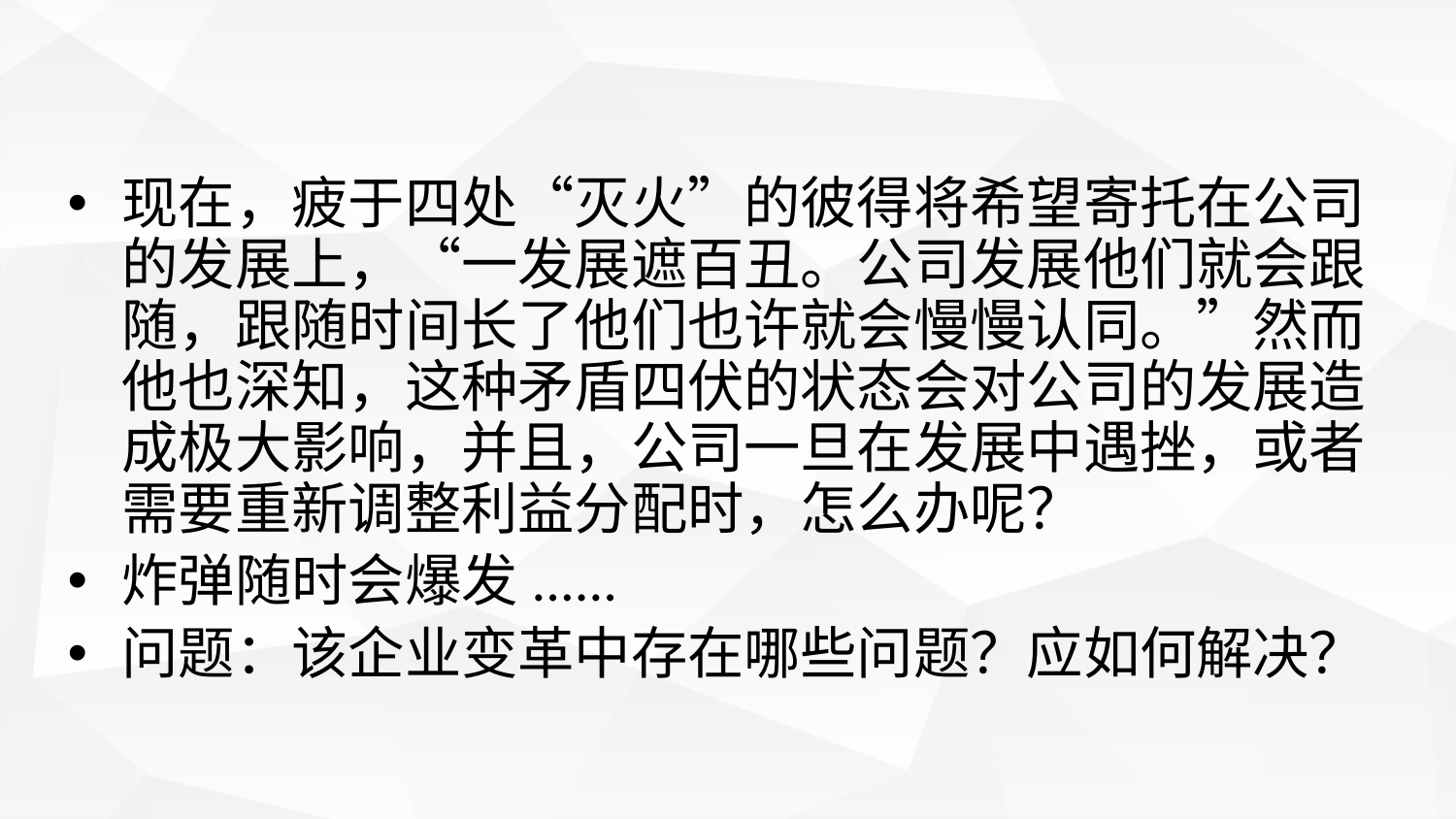

#
现在，疲于四处“灭火”的彼得将希望寄托在公司的发展上，“一发展遮百丑。公司发展他们就会跟随，跟随时间长了他们也许就会慢慢认同。”然而他也深知，这种矛盾四伏的状态会对公司的发展造成极大影响，并且，公司一旦在发展中遇挫，或者需要重新调整利益分配时，怎么办呢？
炸弹随时会爆发......
问题：该企业变革中存在哪些问题？应如何解决？
23